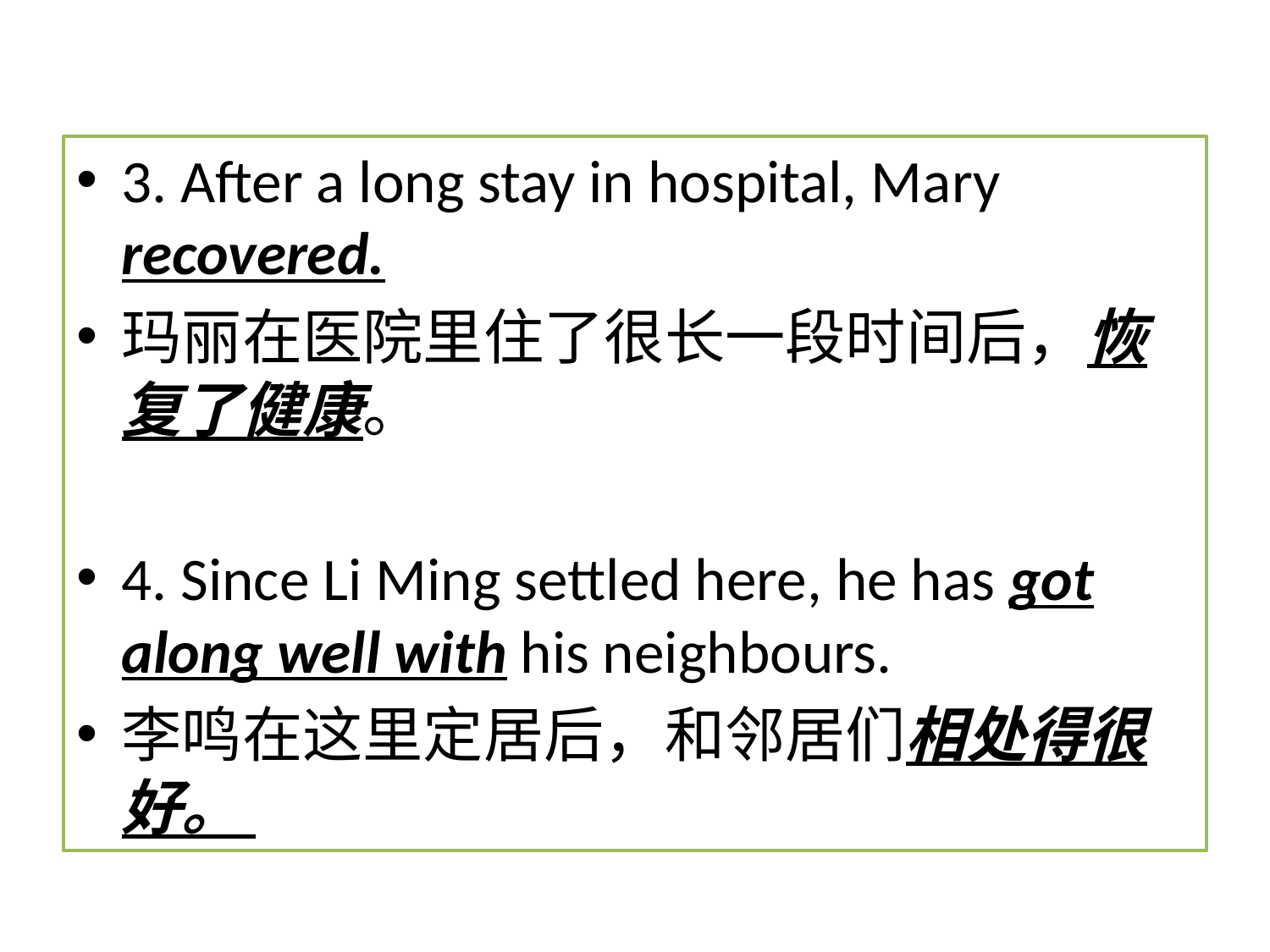

3. After a long stay in hospital, Mary recovered.
玛丽在医院里住了很长一段时间后，恢复了健康。

4. Since Li Ming settled here, he has got along well with his neighbours.
李鸣在这里定居后，和邻居们相处得很好。